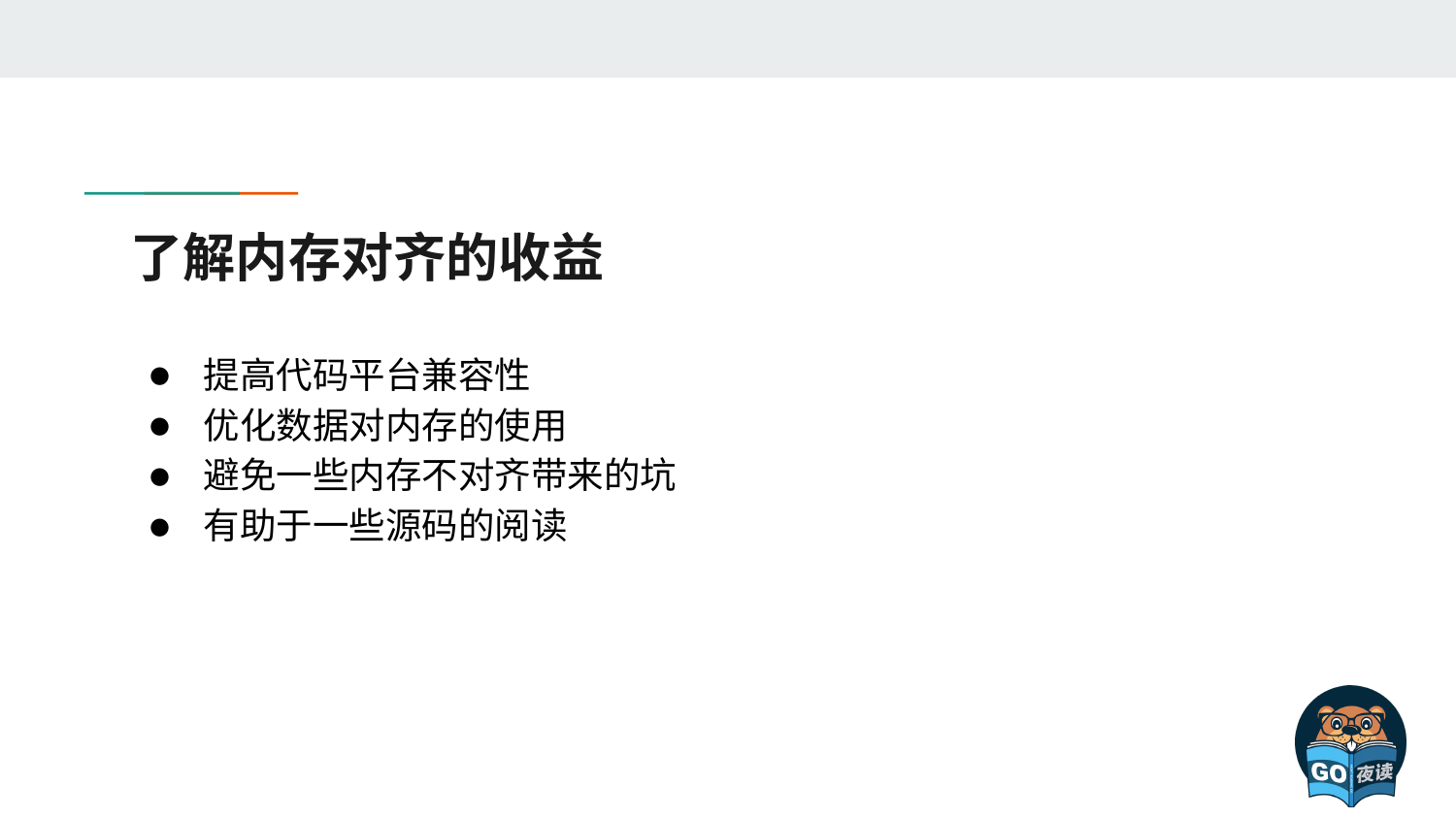

# 了解内存对齐的收益
提高代码平台兼容性
优化数据对内存的使用
避免一些内存不对齐带来的坑
有助于一些源码的阅读